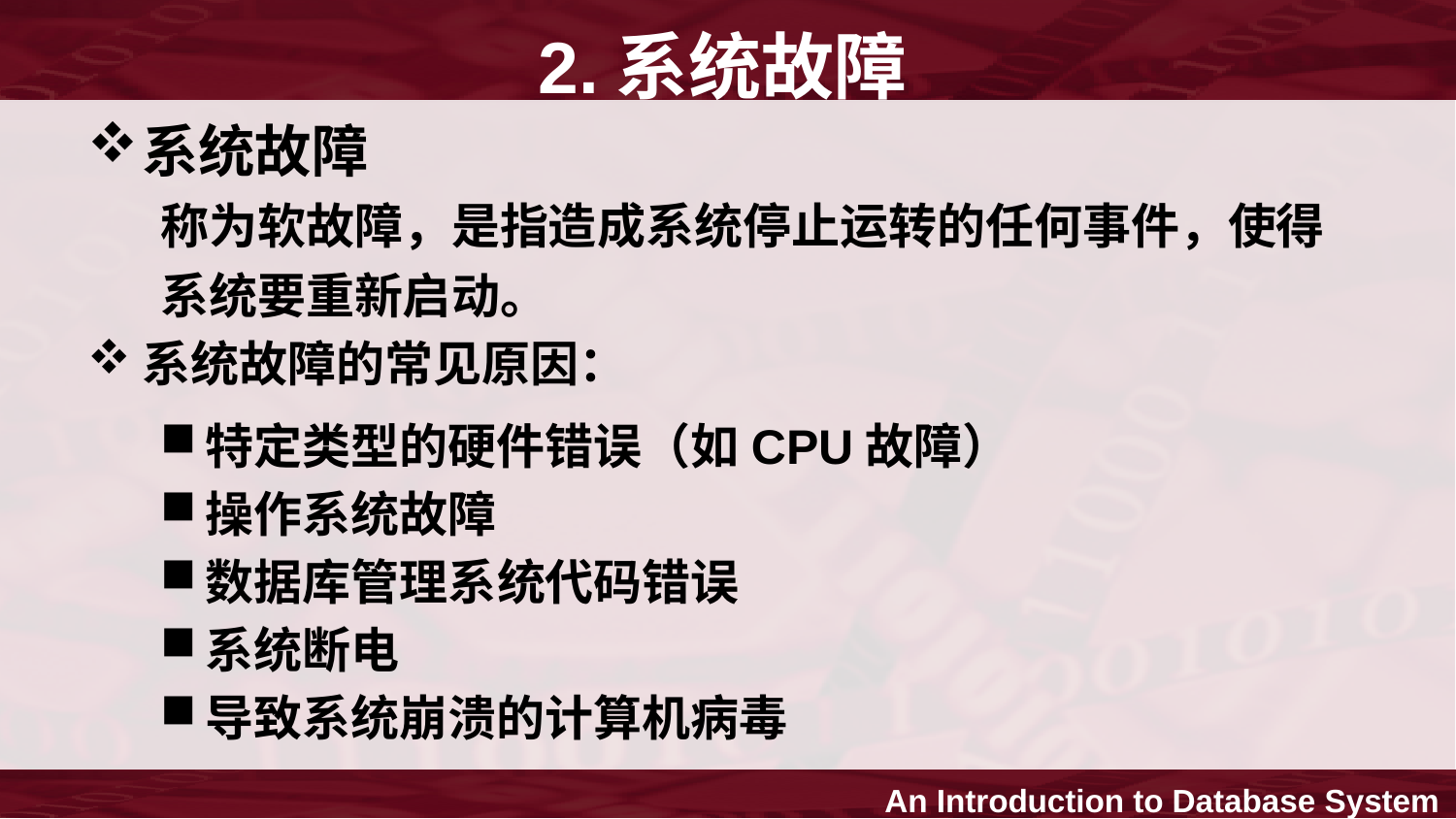

2.系统故障
系统故障
称为软故障，是指造成系统停止运转的任何事件，使得
系统要重新启动。
系统故障的常见原因：
特定类型的硬件错误（如CPU故障）
操作系统故障
数据库管理系统代码错误
系统断电
导致系统崩溃的计算机病毒